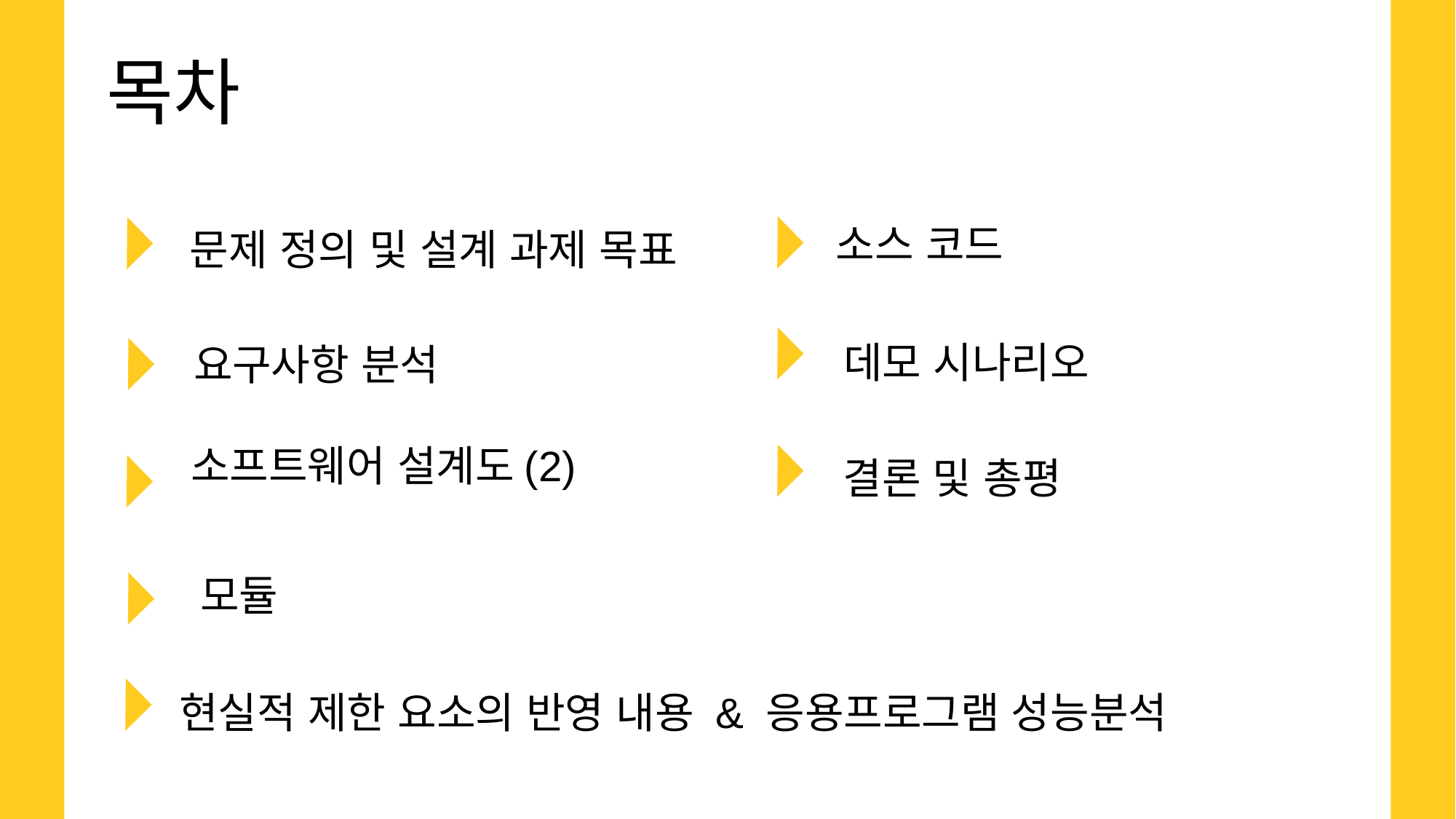

목차
소스 코드
문제 정의 및 설계 과제 목표

데모 시나리오
요구사항 분석

소프트웨어 설계도(2)
결론 및 총평

모듈

현실적 제한 요소의 반영 내용 & 응용프로그램 성능분석